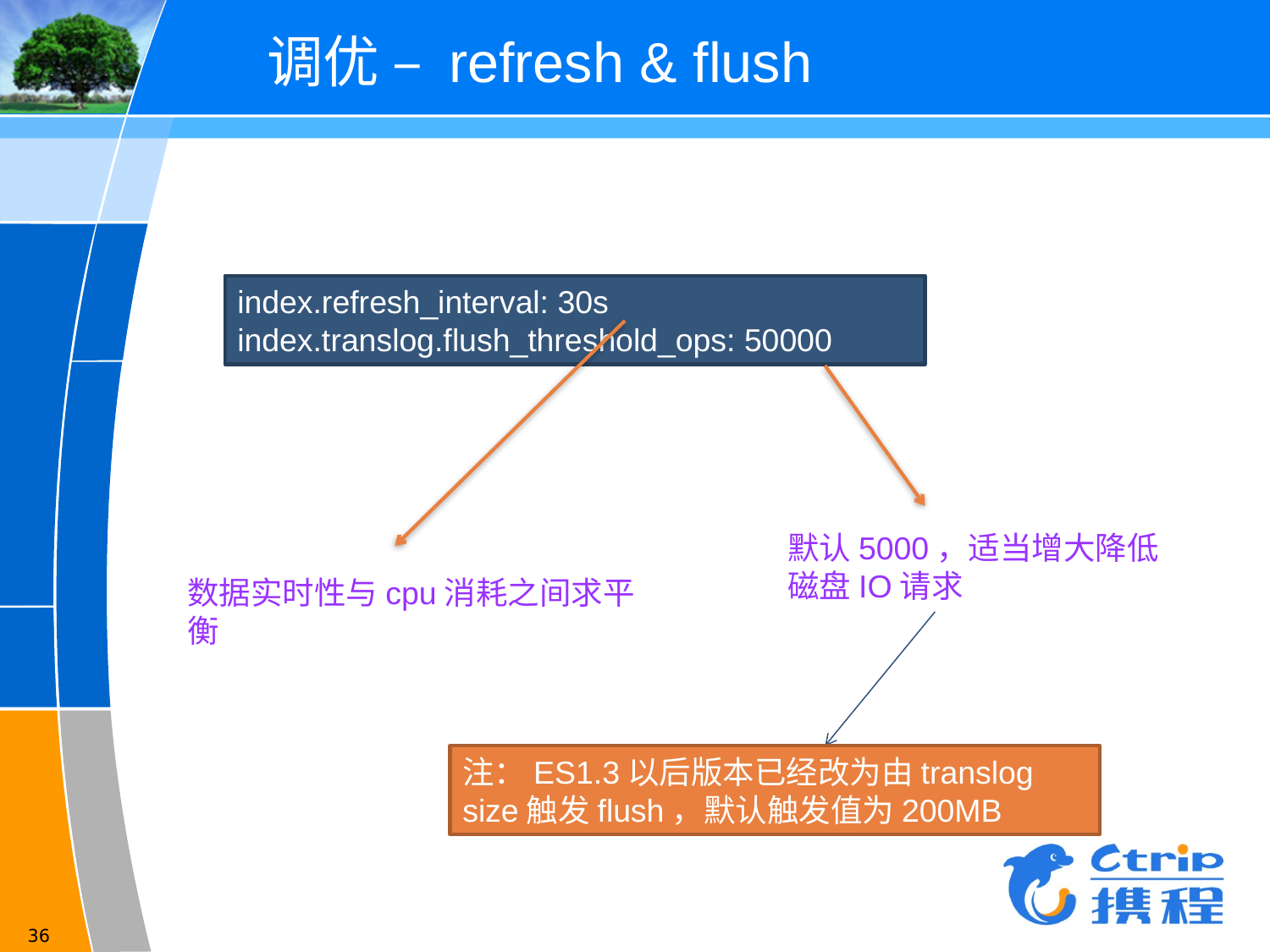

# 调优 – refresh & flush
index.refresh_interval: 30s
index.translog.flush_threshold_ops: 50000
默认5000，适当增大降低磁盘IO请求
数据实时性与cpu消耗之间求平衡
注：ES1.3以后版本已经改为由translog size触发flush，默认触发值为200MB
36